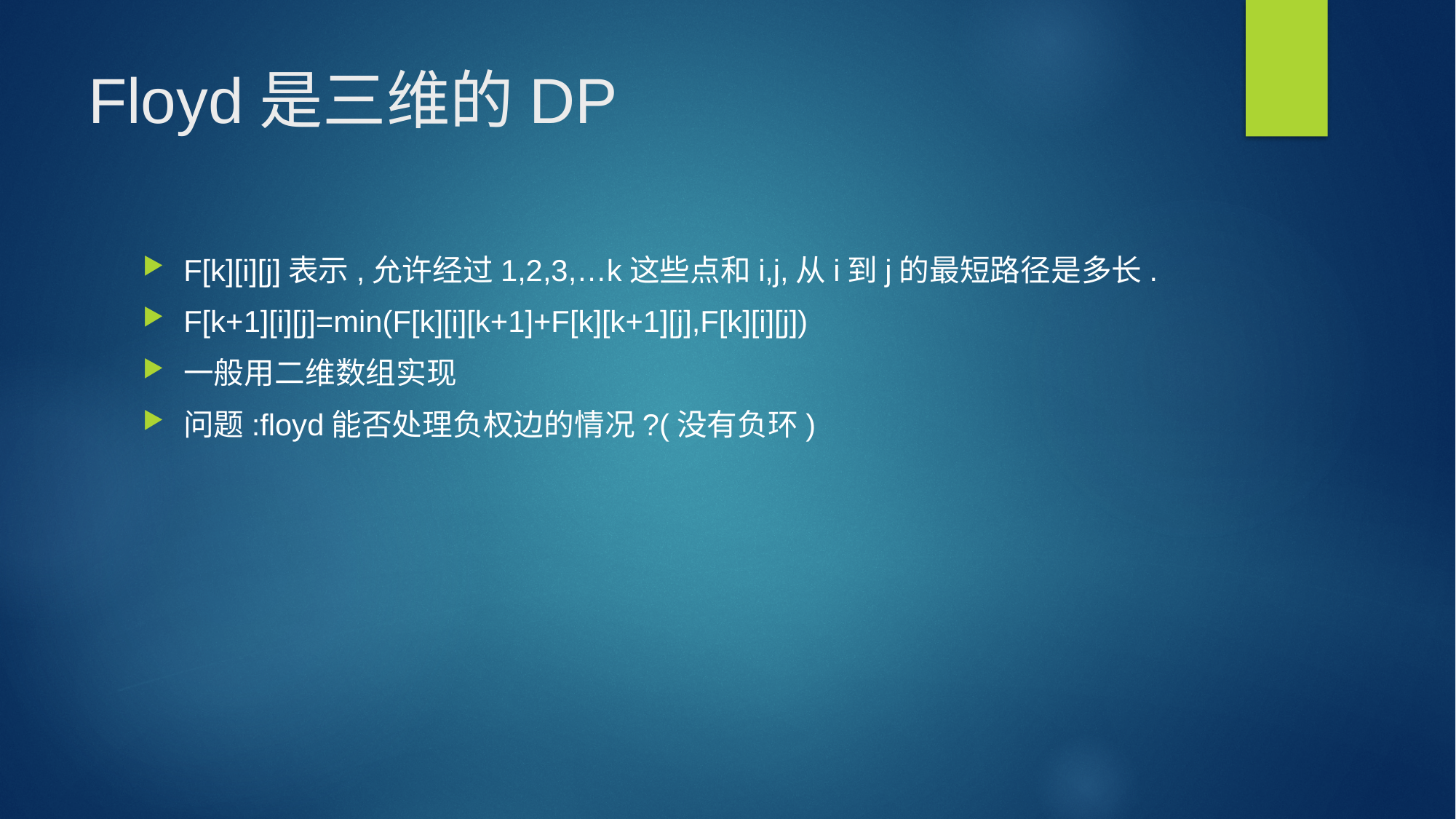

# Floyd是三维的DP
F[k][i][j]表示,允许经过1,2,3,…k这些点和i,j,从i到j的最短路径是多长.
F[k+1][i][j]=min(F[k][i][k+1]+F[k][k+1][j],F[k][i][j])
一般用二维数组实现
问题:floyd能否处理负权边的情况?(没有负环)